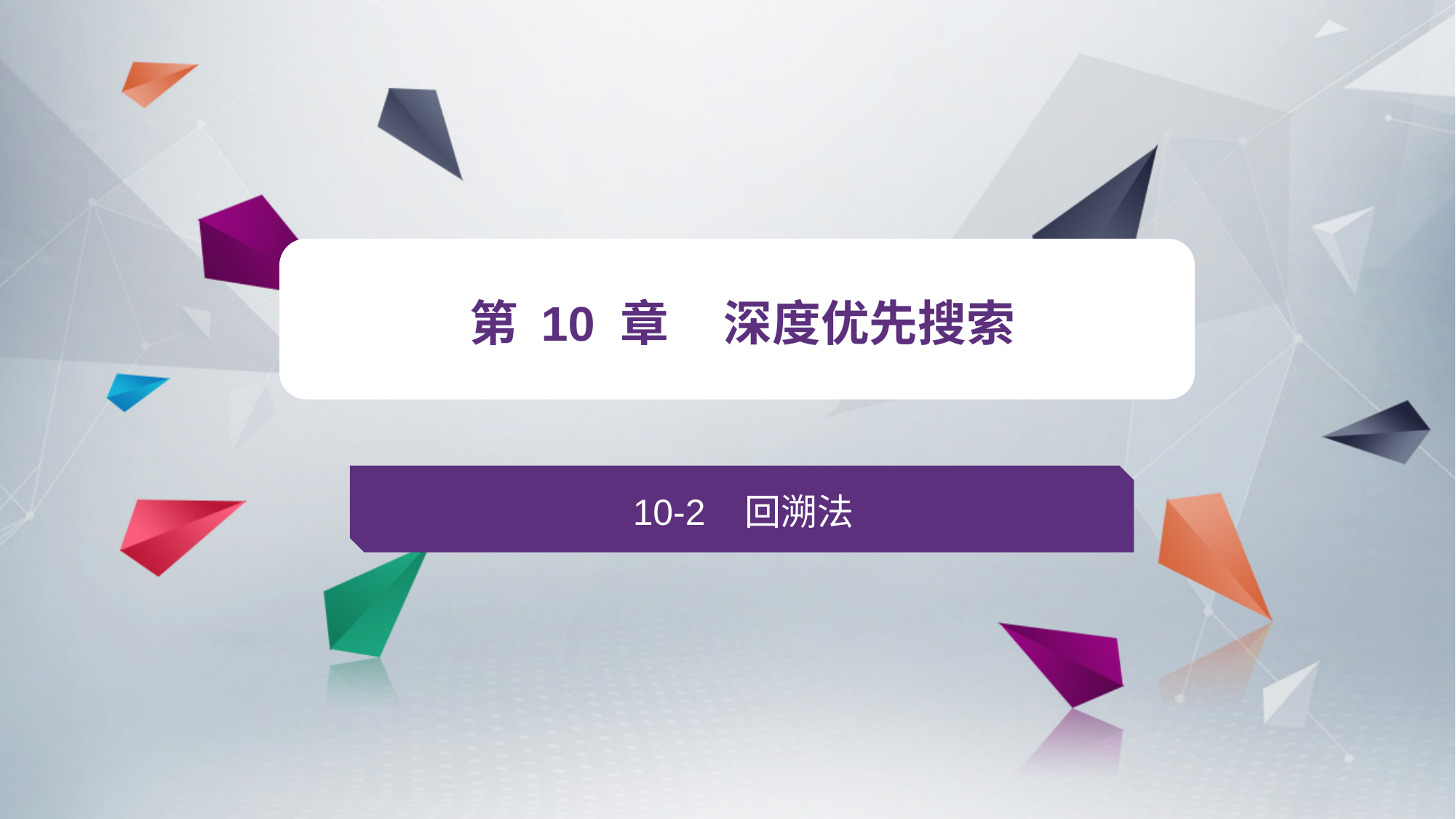

v
第 10 章     深度优先搜索

10-2   回溯法